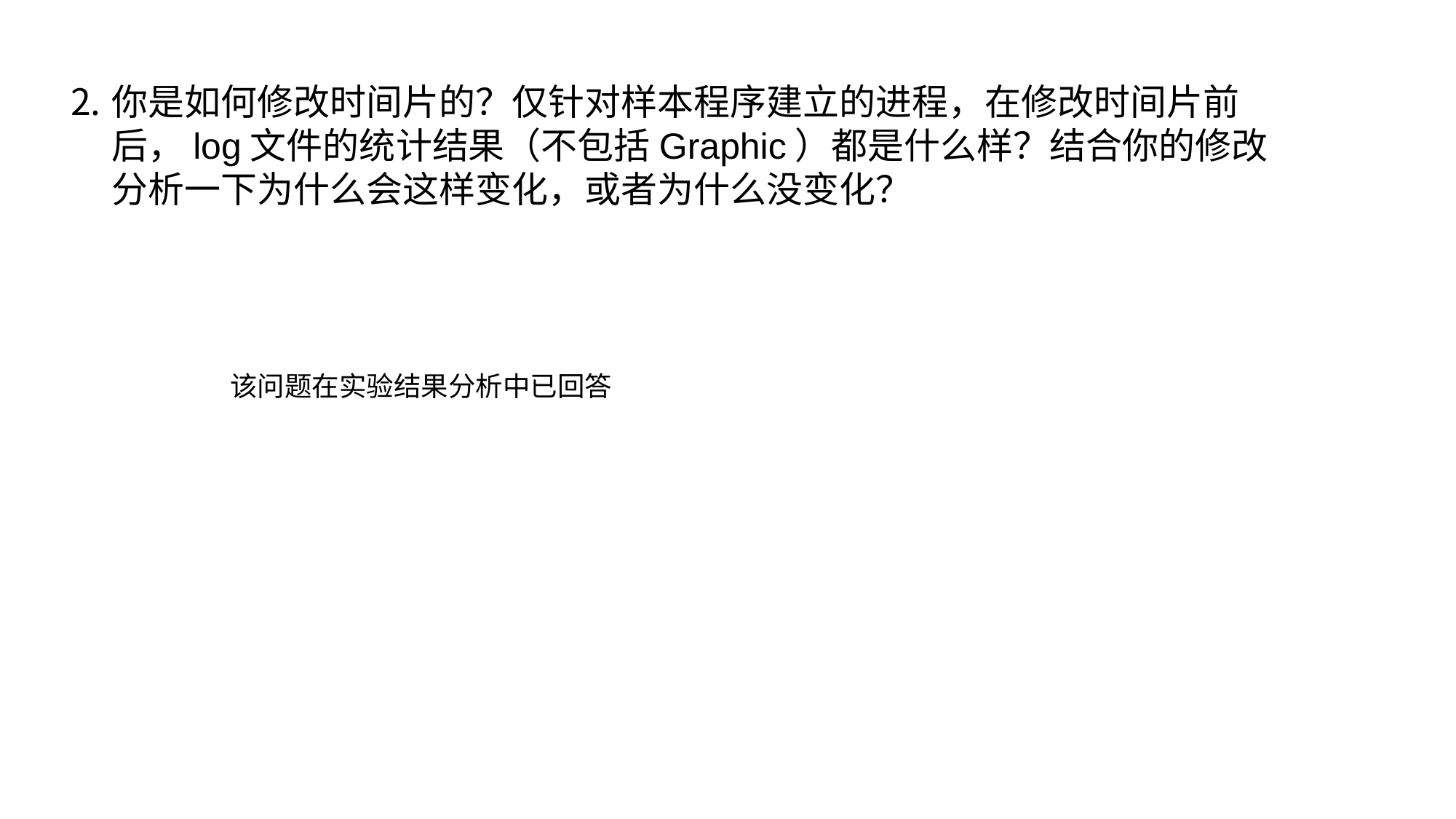

你是如何修改时间片的？仅针对样本程序建立的进程，在修改时间片前后，log文件的统计结果（不包括Graphic）都是什么样？结合你的修改分析一下为什么会这样变化，或者为什么没变化？

该问题在实验结果分析中已回答